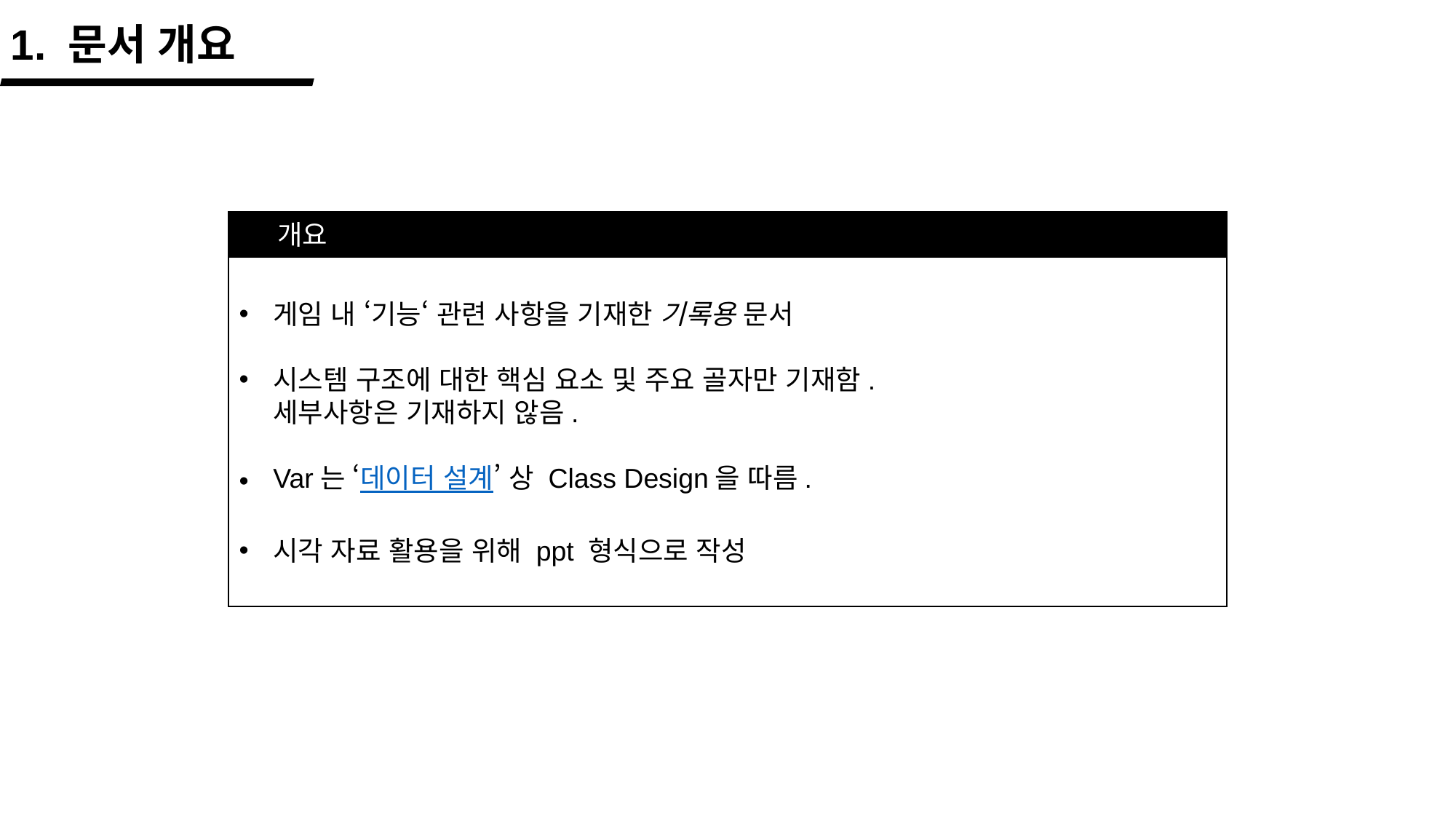

1. 문서 개요

개요

게임 내 ‘기능‘ 관련 사항을 기재한 기록용 문서

시스템 구조에 대한 핵심 요소 및 주요 골자만 기재함.
세부사항은 기재하지 않음.

Var는 ‘데이터 설계’ 상 Class Design을 따름.

시각 자료 활용을 위해 ppt 형식으로 작성